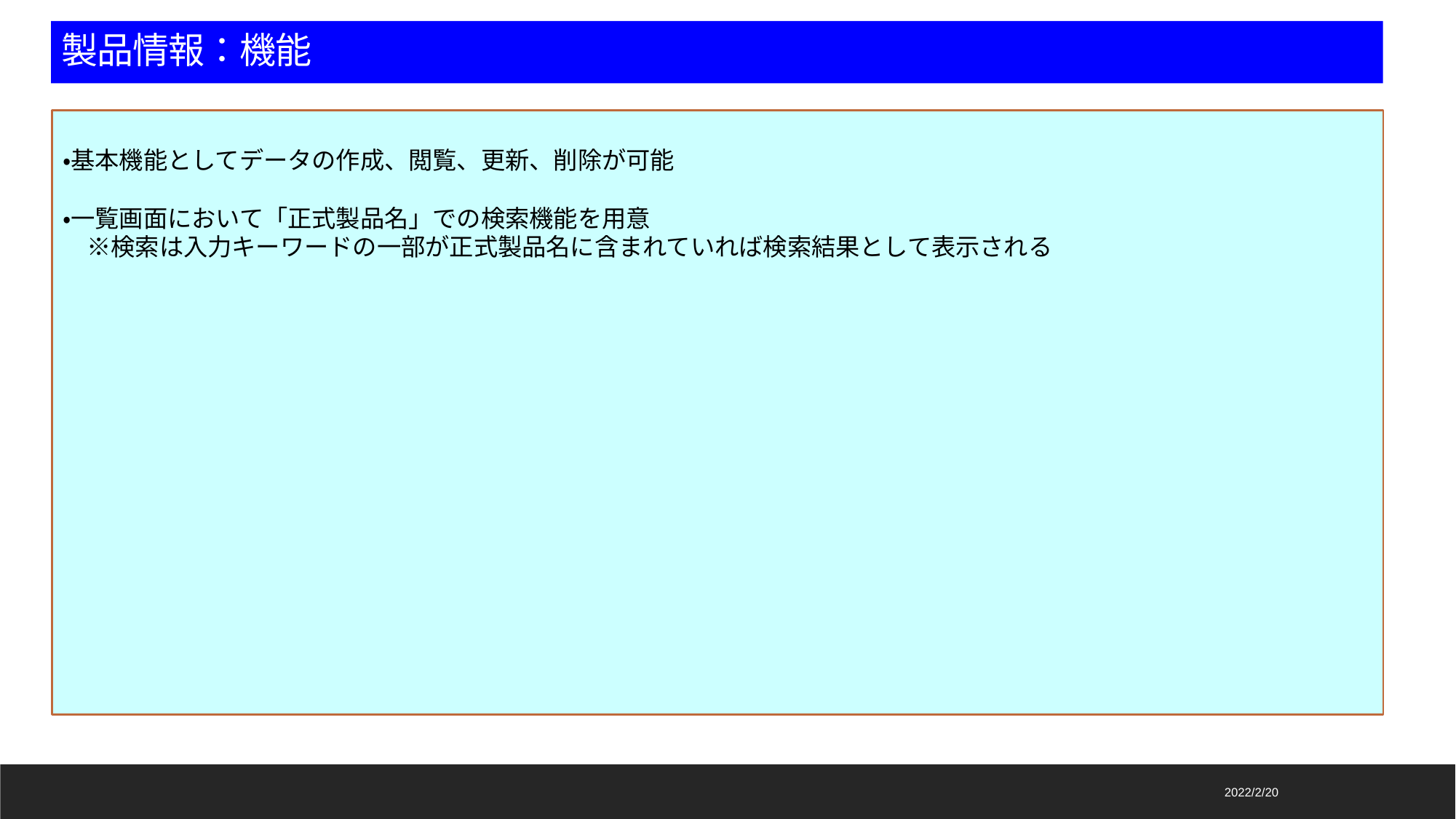

製品情報：機能

・基本機能としてデータの作成、閲覧、更新、削除が可能

・一覧画面において「正式製品名」での検索機能を用意
　※検索は入力キーワードの一部が正式製品名に含まれていれば検索結果として表示される
2022/2/20